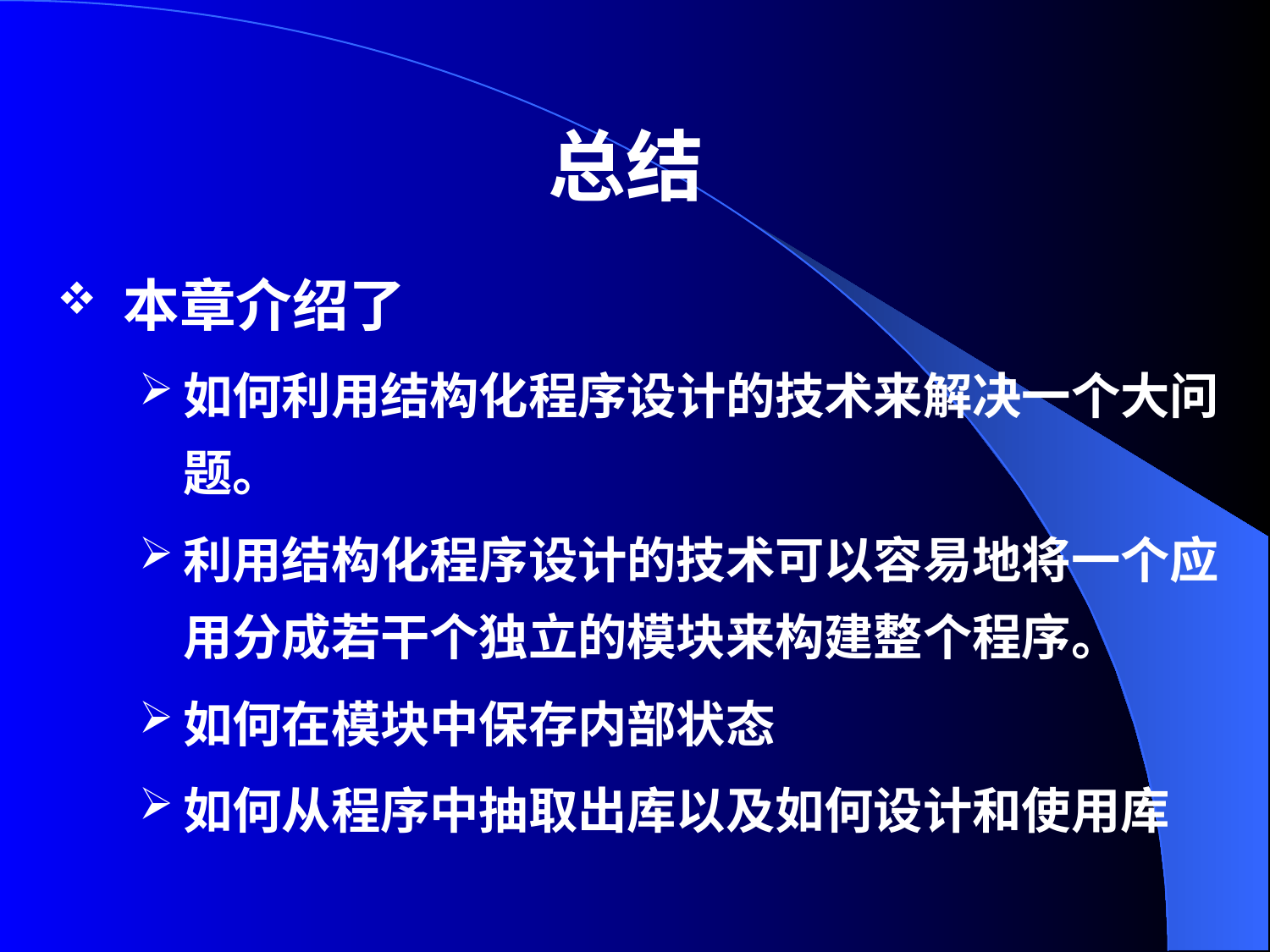

# 总结
本章介绍了
如何利用结构化程序设计的技术来解决一个大问题。
利用结构化程序设计的技术可以容易地将一个应用分成若干个独立的模块来构建整个程序。
如何在模块中保存内部状态
如何从程序中抽取出库以及如何设计和使用库